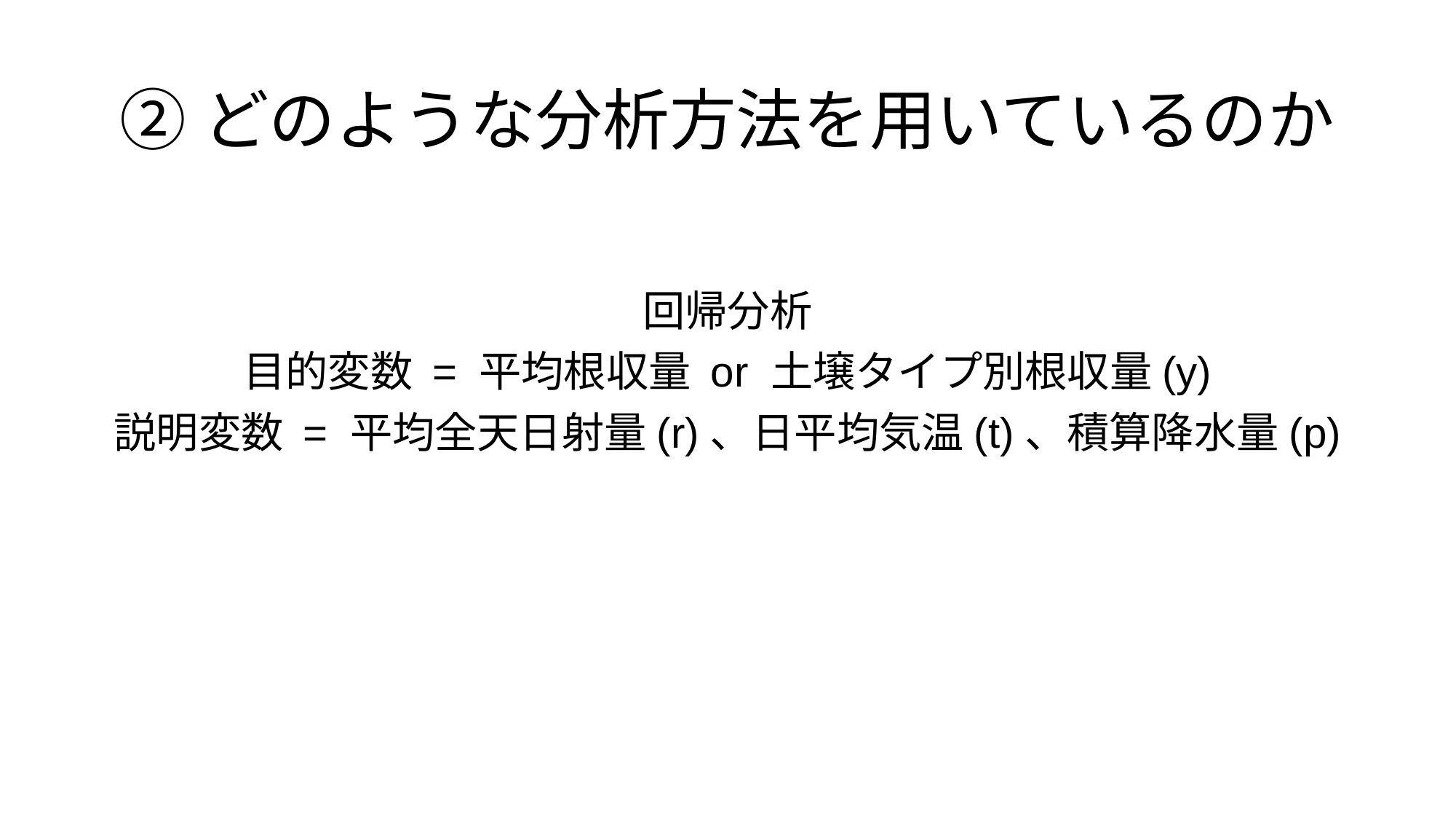

# ➁どのような分析⽅法を⽤いているのか

回帰分析
目的変数 = 平均根収量 or 土壌タイプ別根収量(y)
説明変数 = 平均全天日射量(r)、日平均気温(t)、積算降水量(p)